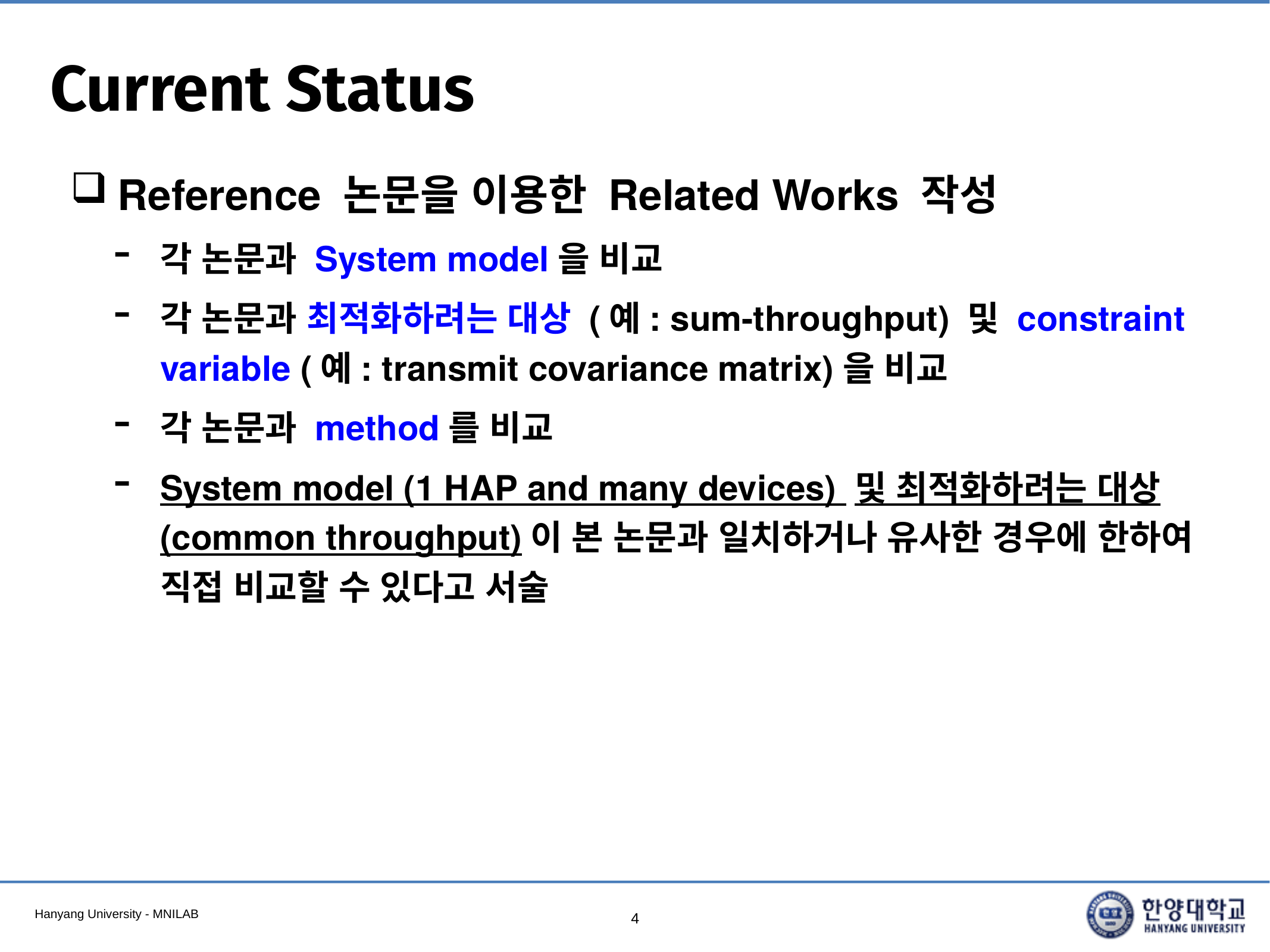

# Current Status
Reference 논문을 이용한 Related Works 작성
각 논문과 System model을 비교
각 논문과 최적화하려는 대상 (예: sum-throughput) 및 constraint variable (예: transmit covariance matrix)을 비교
각 논문과 method를 비교
System model (1 HAP and many devices) 및 최적화하려는 대상 (common throughput)이 본 논문과 일치하거나 유사한 경우에 한하여 직접 비교할 수 있다고 서술
4